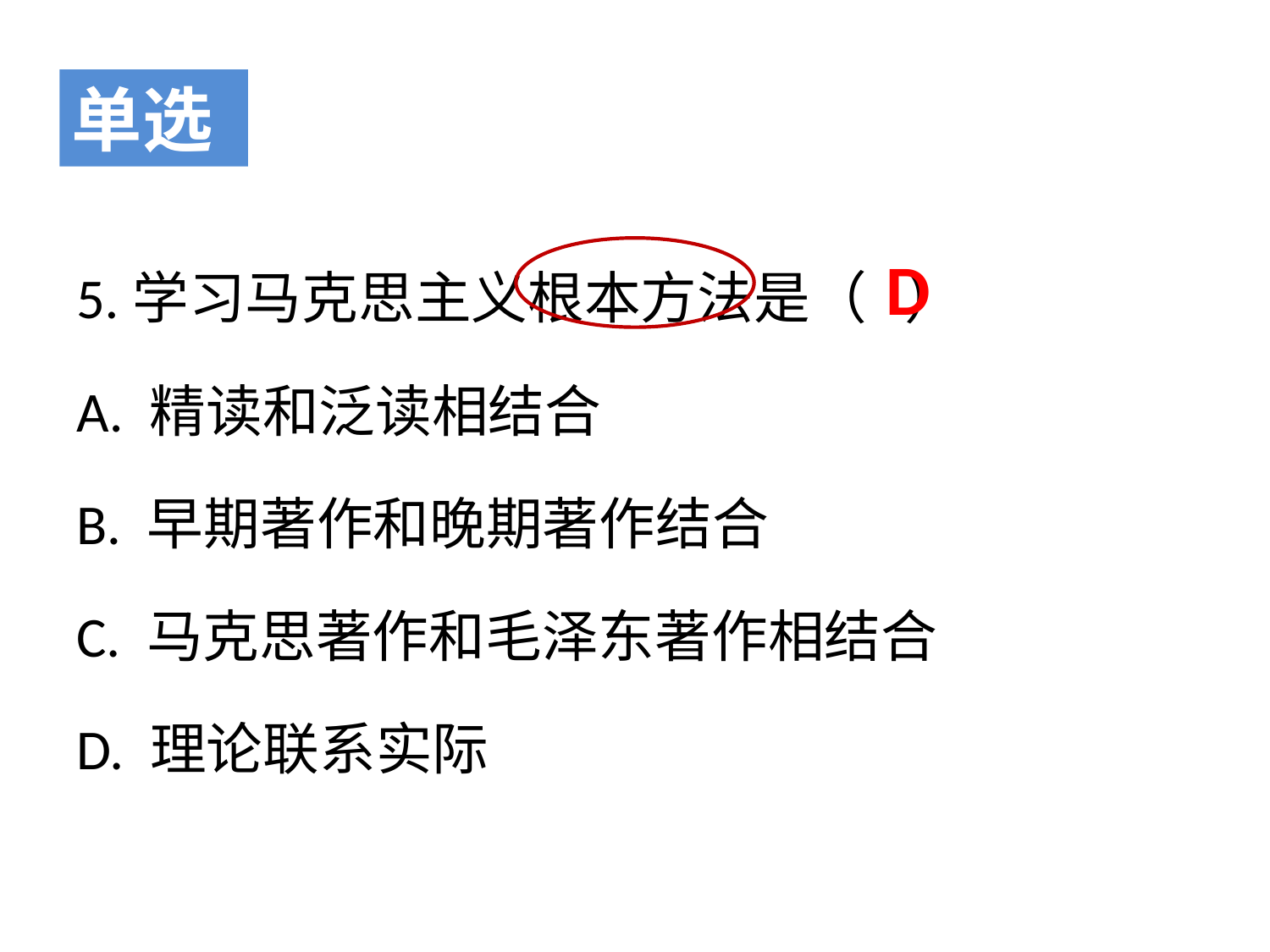

单选
5.学习马克思主义根本方法是（   ）
A. 精读和泛读相结合
B. 早期著作和晚期著作结合
C. 马克思著作和毛泽东著作相结合
D. 理论联系实际

D